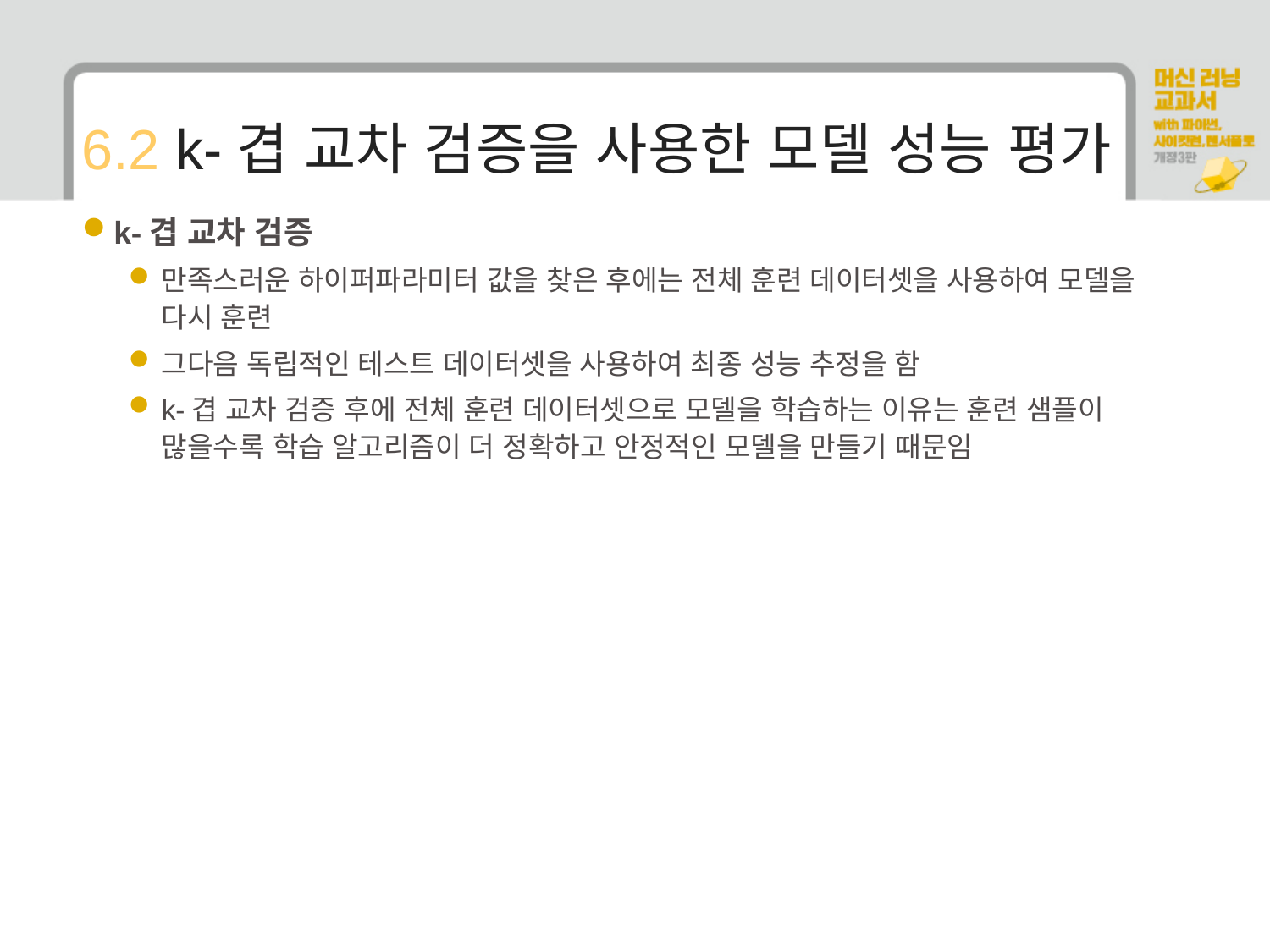

# 6.2 k-겹 교차 검증을 사용한 모델 성능 평가
k-겹 교차 검증
만족스러운 하이퍼파라미터 값을 찾은 후에는 전체 훈련 데이터셋을 사용하여 모델을 다시 훈련
그다음 독립적인 테스트 데이터셋을 사용하여 최종 성능 추정을 함
k-겹 교차 검증 후에 전체 훈련 데이터셋으로 모델을 학습하는 이유는 훈련 샘플이 많을수록 학습 알고리즘이 더 정확하고 안정적인 모델을 만들기 때문임